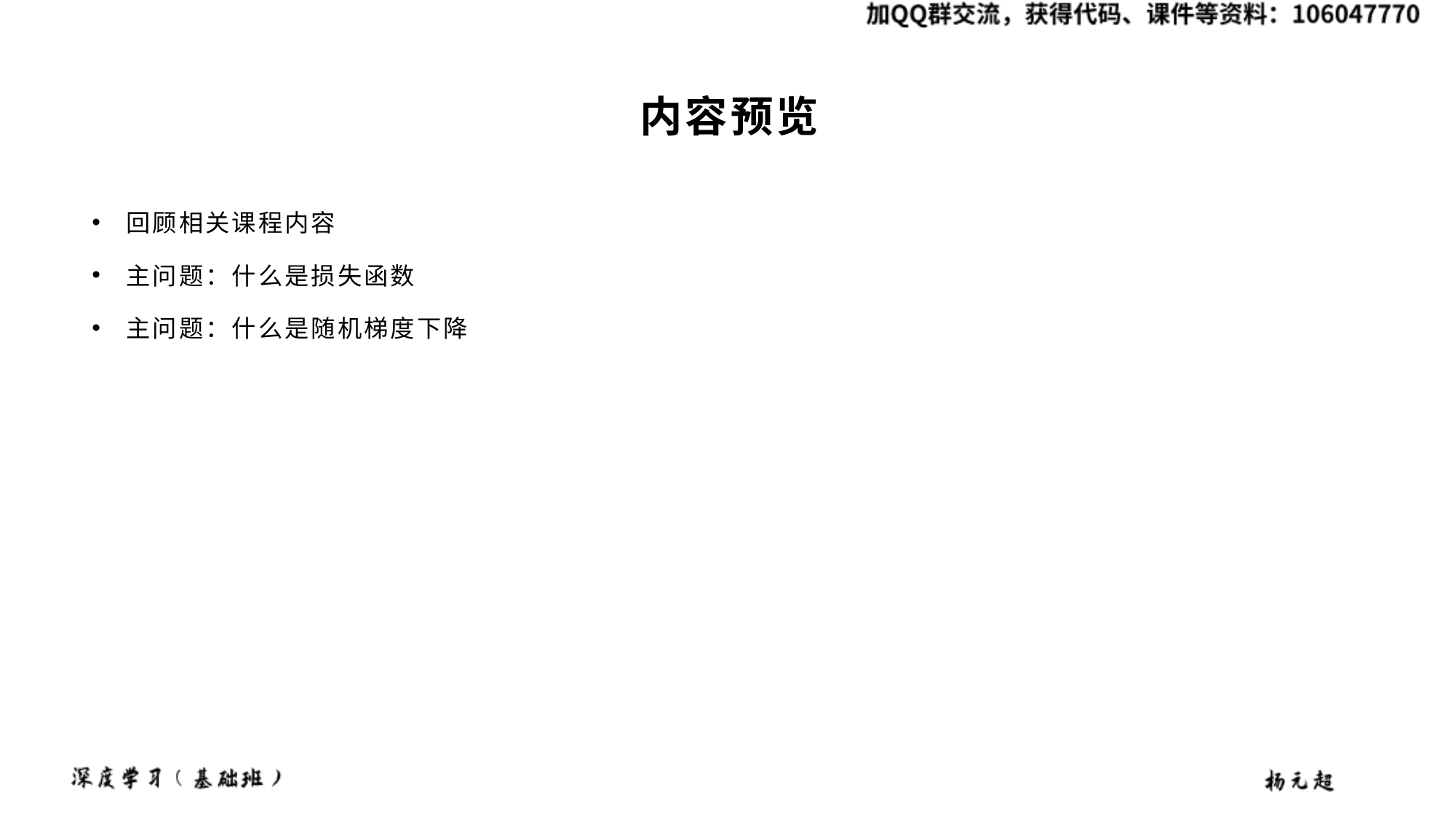

# 内容预览
回顾相关课程内容
主问题：什么是损失函数
主问题：什么是随机梯度下降